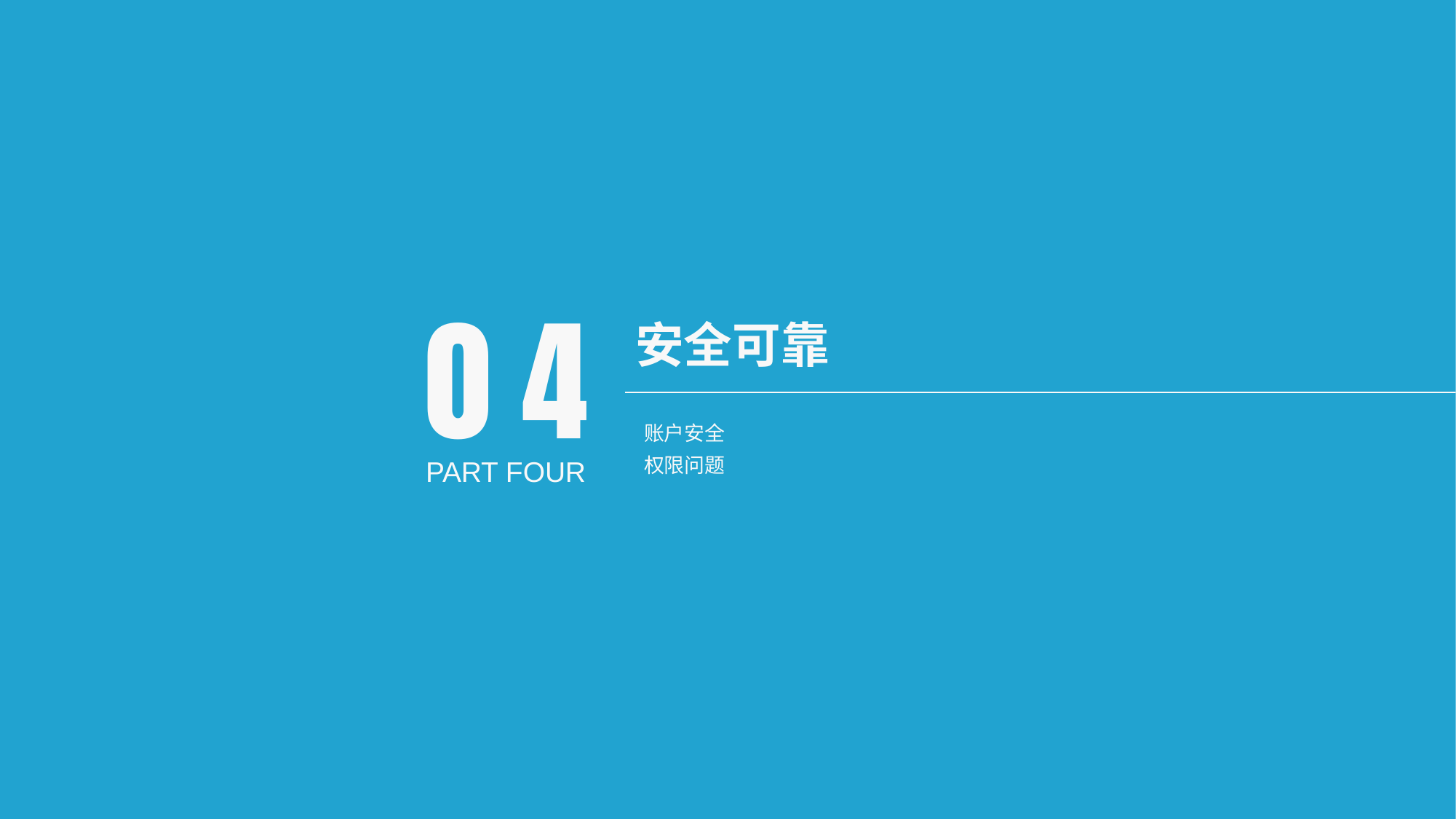

0 4
安全可靠
账户安全
权限问题
PART FOUR